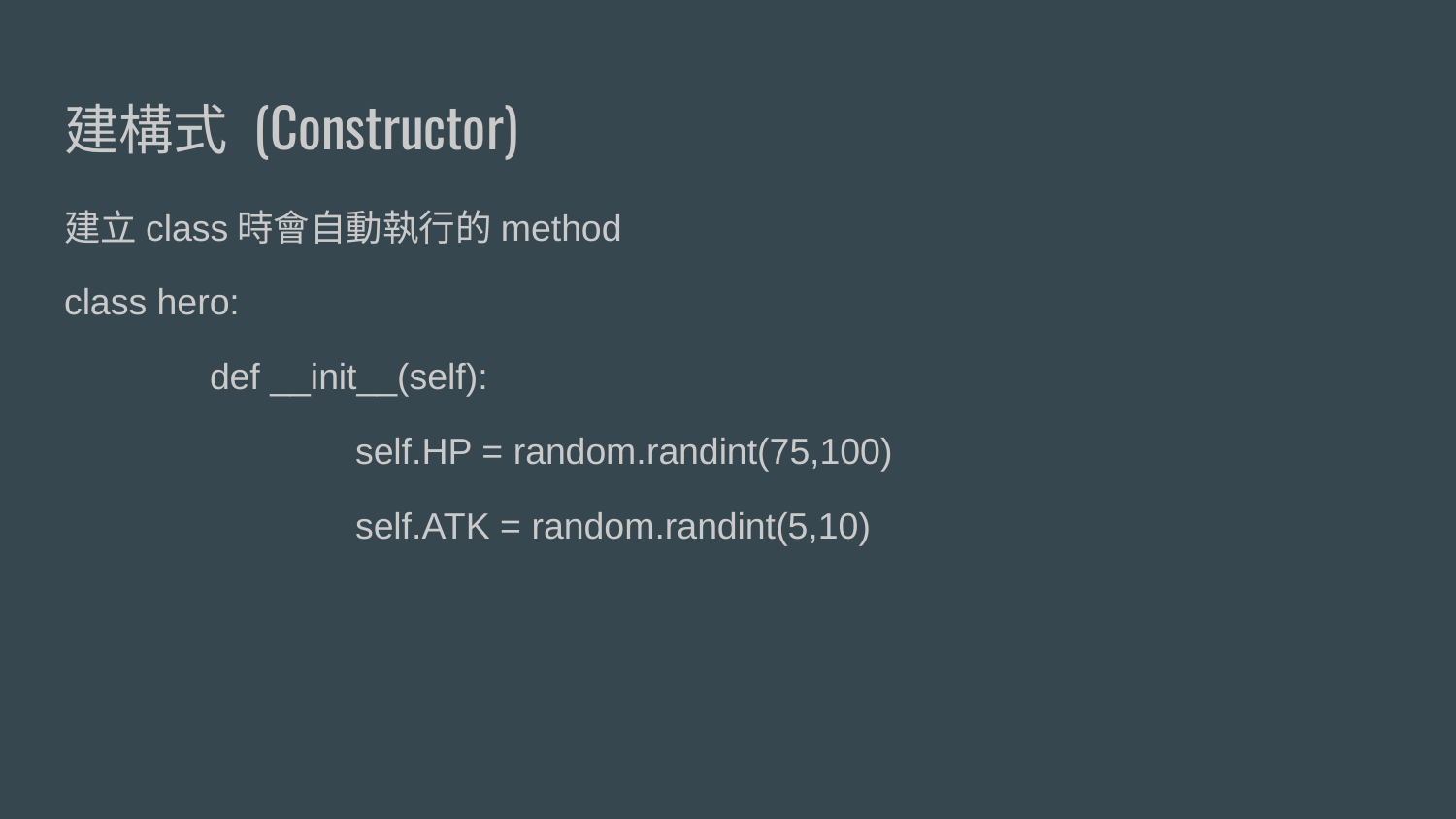

# 建構式 (Constructor)
建立class時會自動執行的method
class hero:
	def __init__(self):
		self.HP = random.randint(75,100)
		self.ATK = random.randint(5,10)